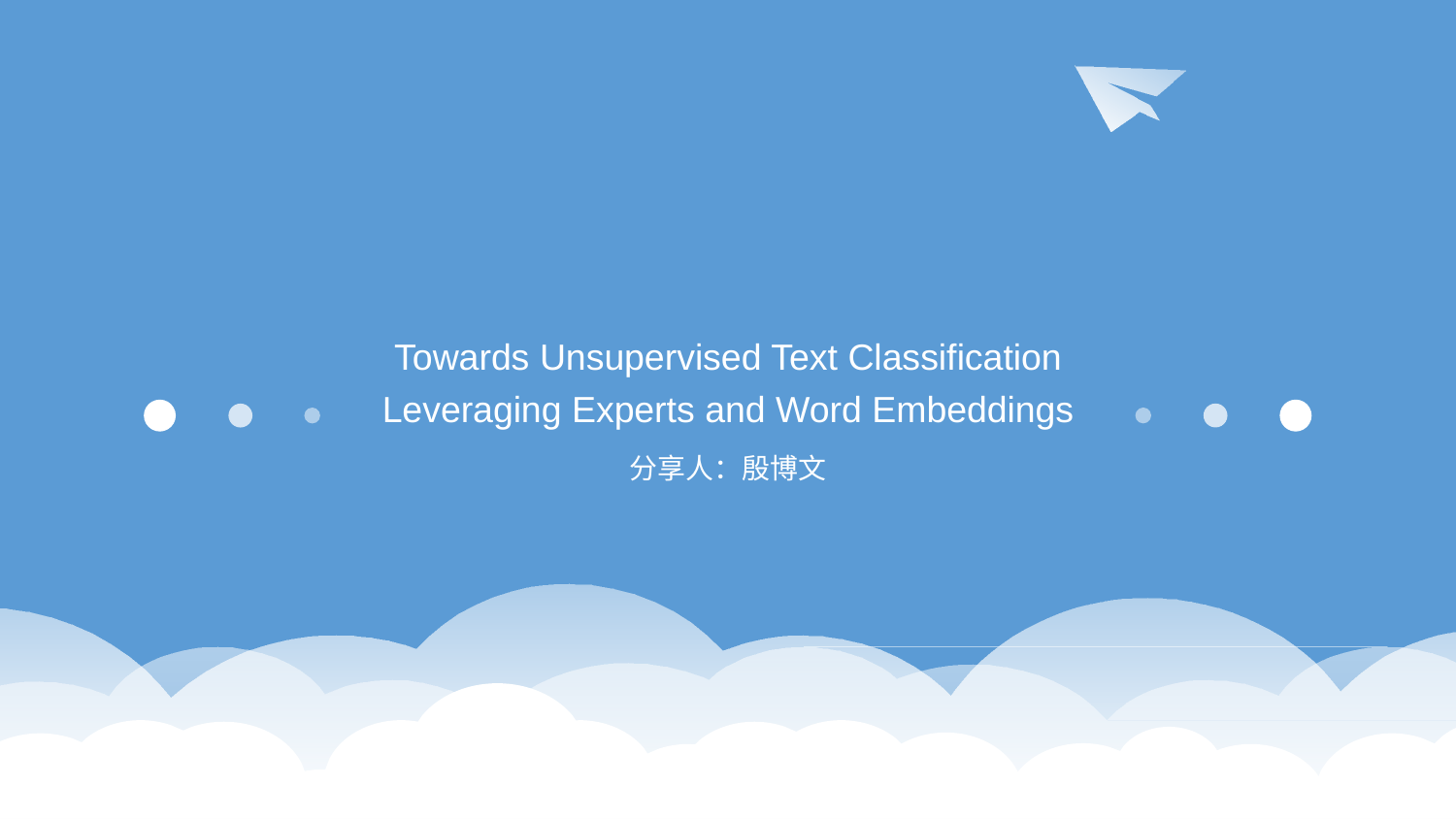

# Towards Unsupervised Text Classification Leveraging Experts and Word Embeddings
分享人：殷博文